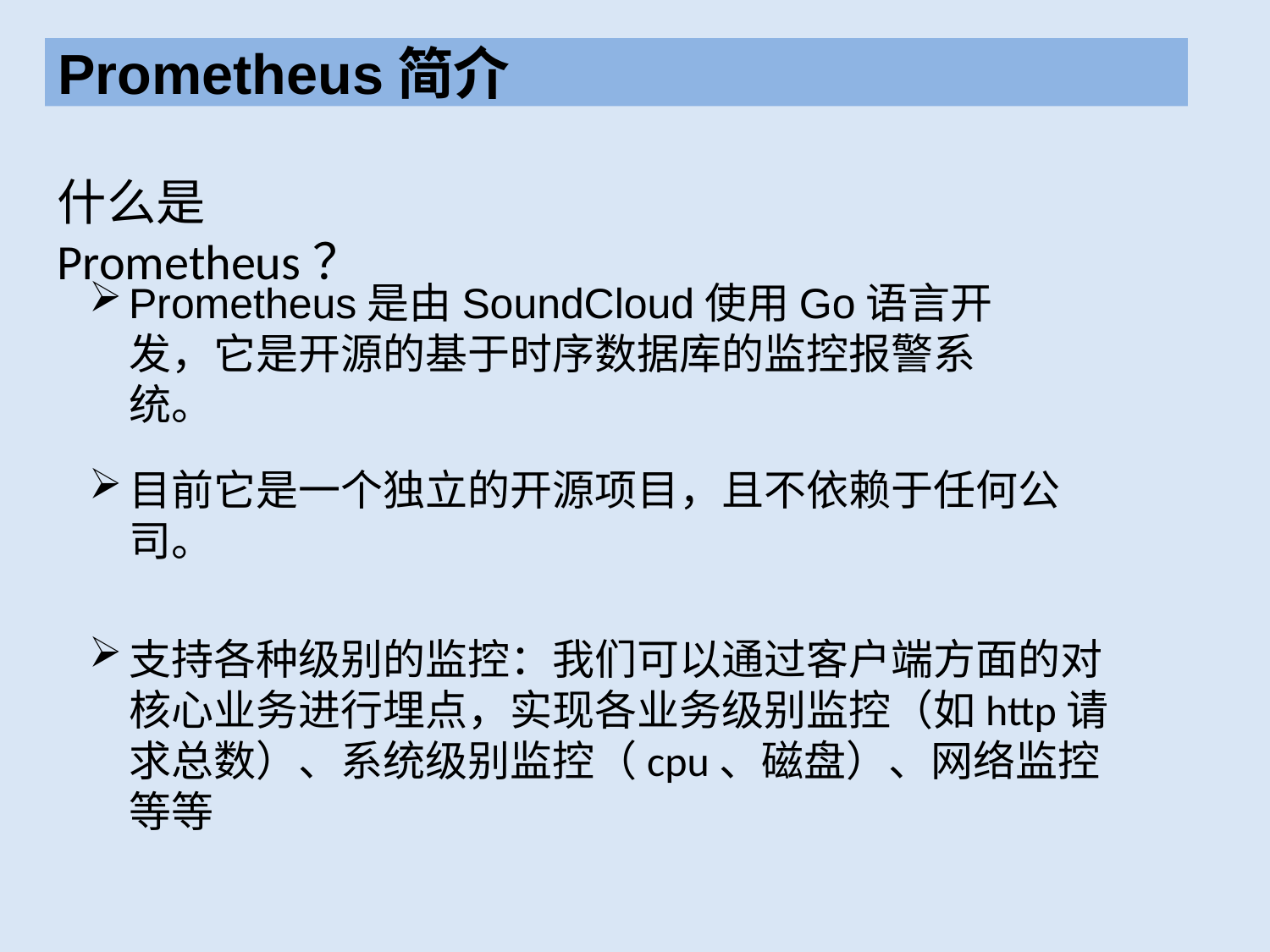

Prometheus简介
什么是Prometheus？
Prometheus是由SoundCloud使用Go语言开发，它是开源的基于时序数据库的监控报警系统。
目前它是一个独立的开源项目，且不依赖于任何公司。
支持各种级别的监控：我们可以通过客户端方面的对核心业务进行埋点，实现各业务级别监控（如http请求总数）、系统级别监控（cpu、磁盘）、网络监控等等